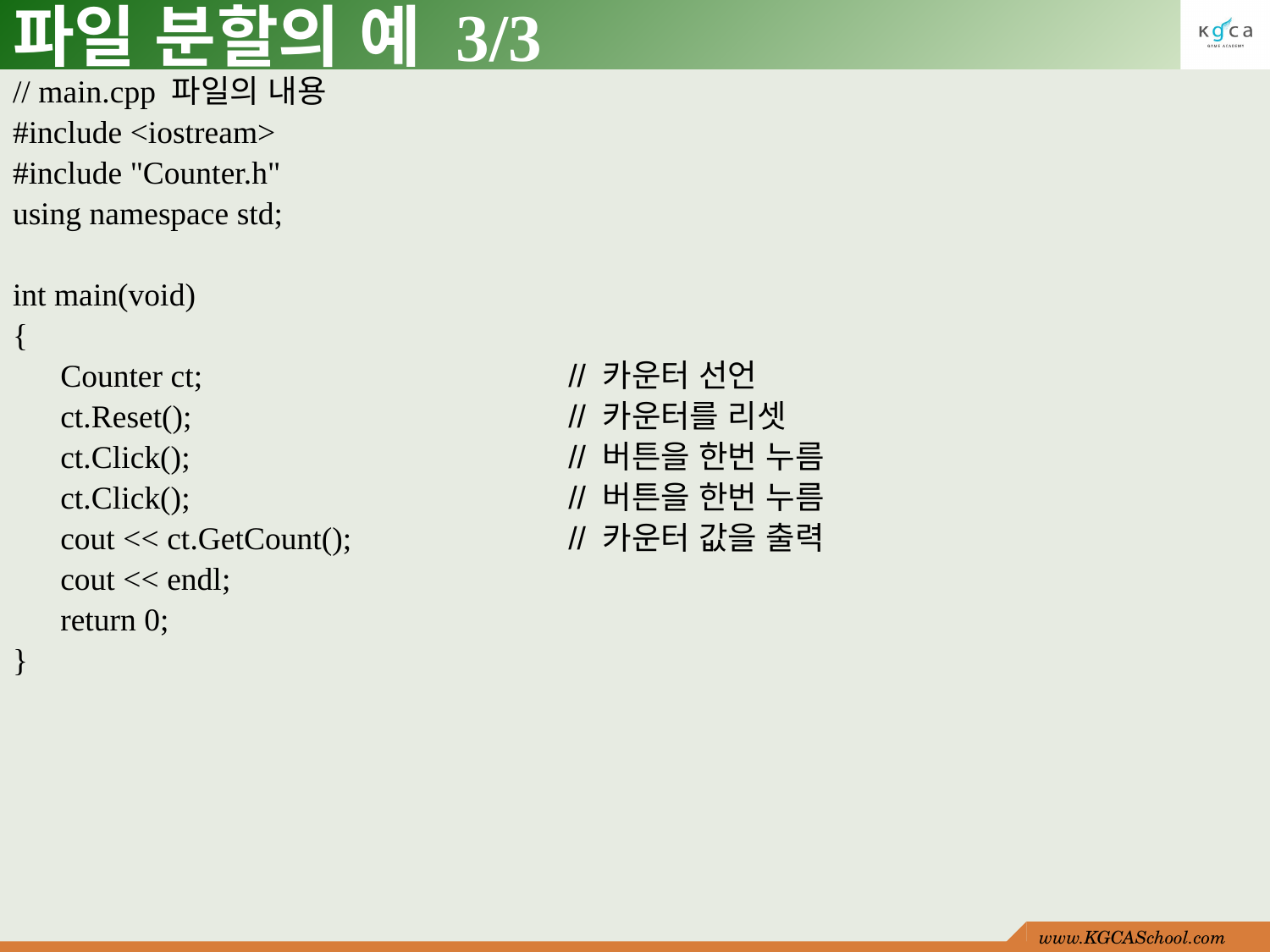

# 파일 분할의 예 3/3
// main.cpp 파일의 내용
#include <iostream>
#include "Counter.h"
using namespace std;

int main(void)
{
	Counter ct;			// 카운터 선언
	ct.Reset();			// 카운터를 리셋
	ct.Click();			// 버튼을 한번 누름
	ct.Click();			// 버튼을 한번 누름
	cout << ct.GetCount();		// 카운터 값을 출력
	cout << endl;
	return 0;
}